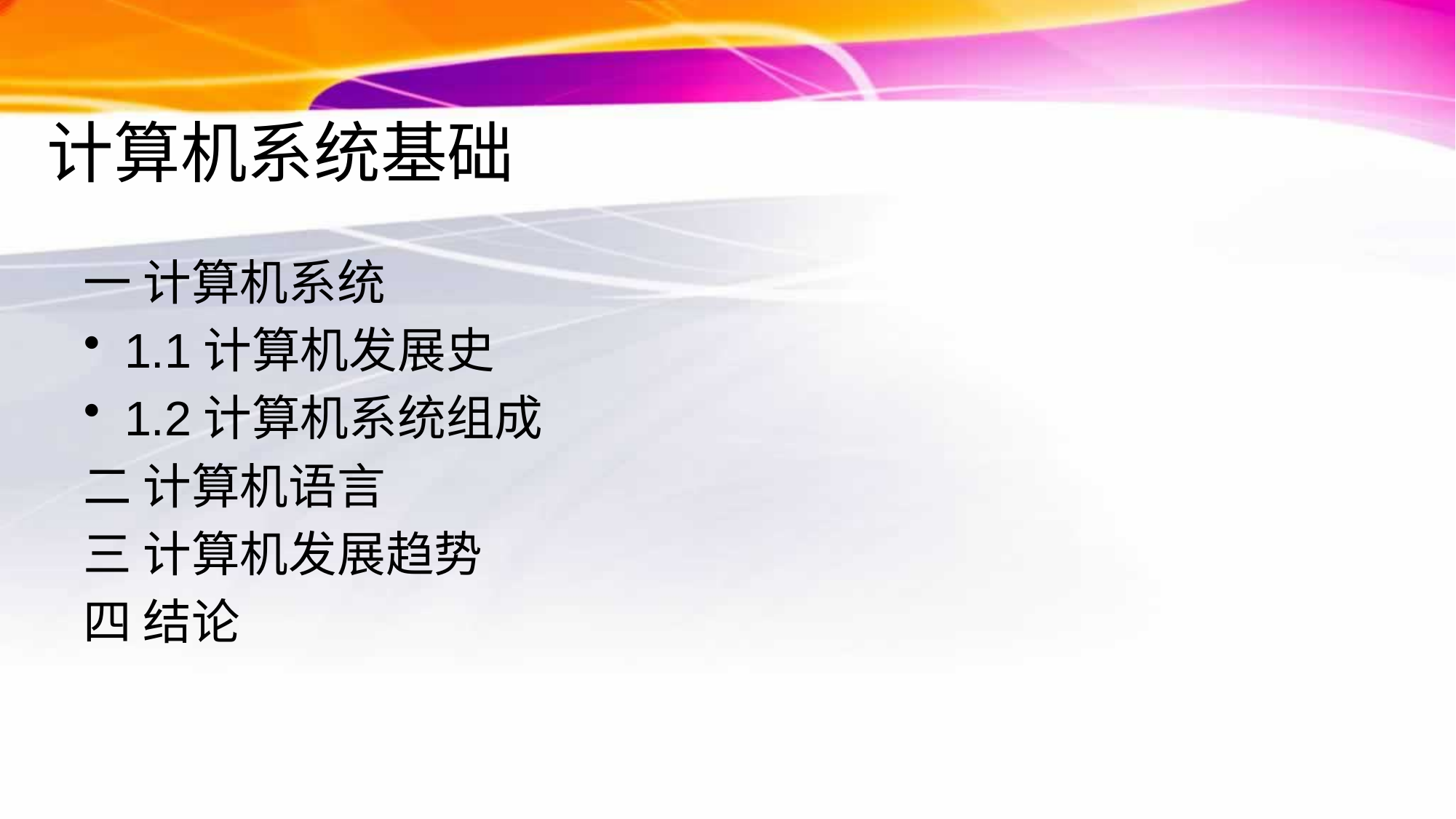

# 计算机系统基础
一 计算机系统
1.1计算机发展史
1.2计算机系统组成
二 计算机语言
三 计算机发展趋势
四 结论